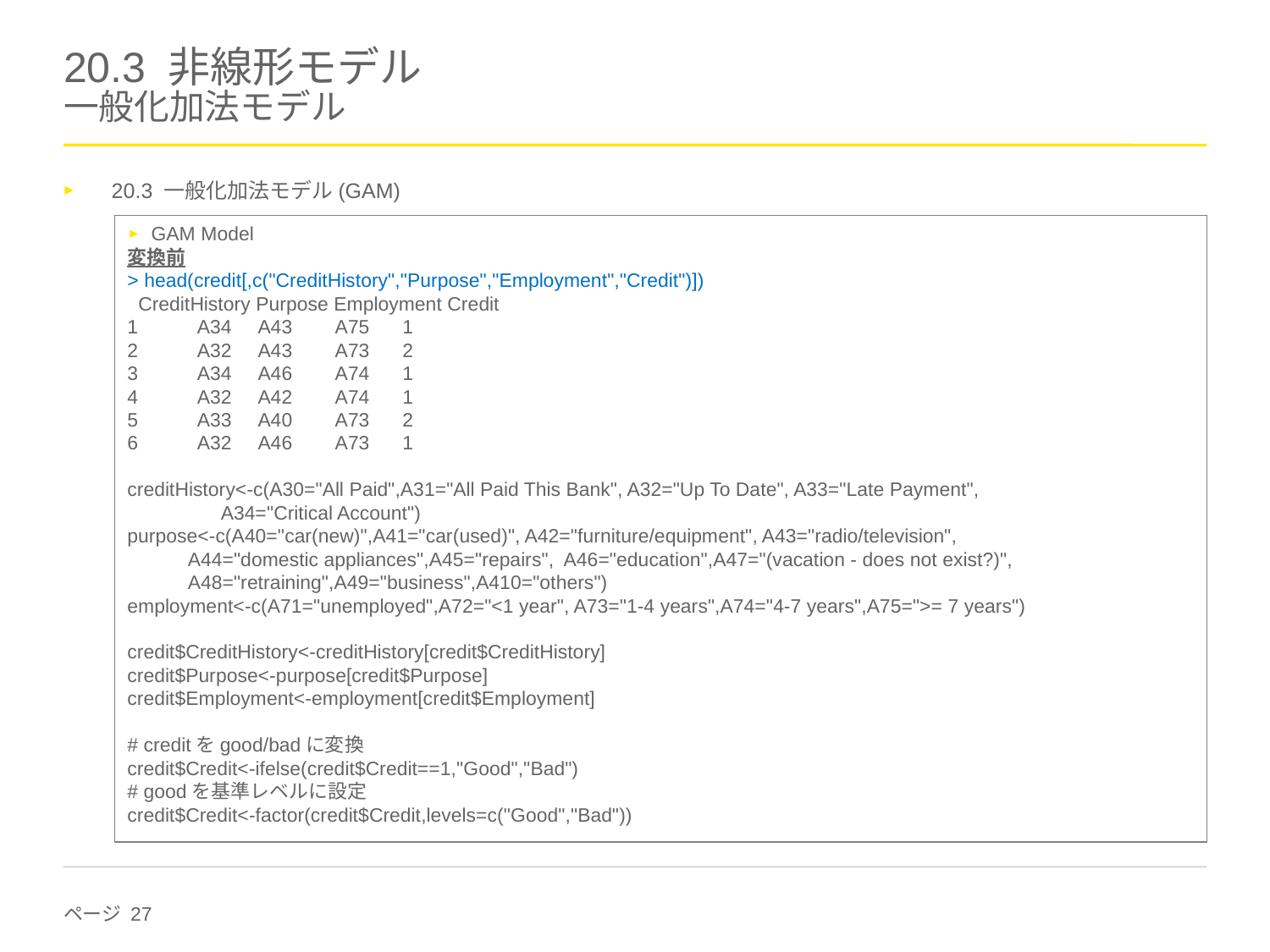

# 20.3 非線形モデル 一般化加法モデル
20.3 一般化加法モデル(GAM)
GAM Model
変換前
> head(credit[,c("CreditHistory","Purpose","Employment","Credit")])
  CreditHistory Purpose Employment Credit
1           A34     A43        A75      1
2           A32     A43        A73      2
3           A34     A46        A74      1
4           A32     A42        A74      1
5           A33     A40        A73      2
6           A32     A46        A73      1

creditHistory<-c(A30="All Paid",A31="All Paid This Bank", A32="Up To Date", A33="Late Payment",
                 A34="Critical Account")
purpose<-c(A40="car(new)",A41="car(used)", A42="furniture/equipment", A43="radio/television",
           A44="domestic appliances",A45="repairs",  A46="education",A47="(vacation - does not exist?)",
           A48="retraining",A49="business",A410="others")
employment<-c(A71="unemployed",A72="<1 year", A73="1-4 years",A74="4-7 years",A75=">= 7 years")

credit$CreditHistory<-creditHistory[credit$CreditHistory]
credit$Purpose<-purpose[credit$Purpose]
credit$Employment<-employment[credit$Employment]

# creditをgood/badに変換
credit$Credit<-ifelse(credit$Credit==1,"Good","Bad")
# goodを基準レベルに設定
credit$Credit<-factor(credit$Credit,levels=c("Good","Bad"))